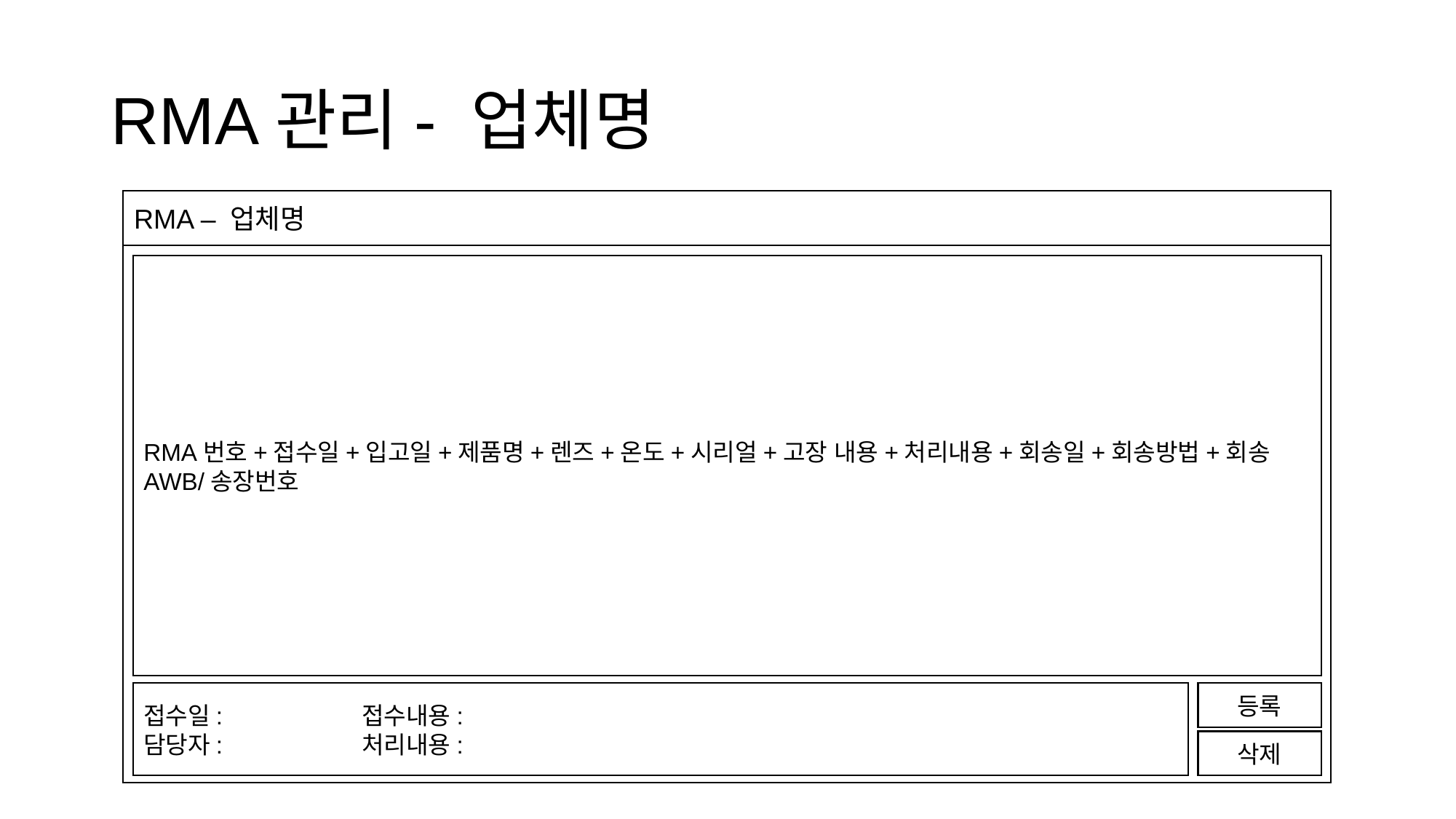

# RMA관리- 업체명

RMA – 업체명
RMA번호+접수일+입고일+제품명+렌즈+온도+시리얼+고장 내용+처리내용+회송일+회송방법+회송 AWB/송장번호
접수일:		접수내용:
담당자:		처리내용:
등록
삭제